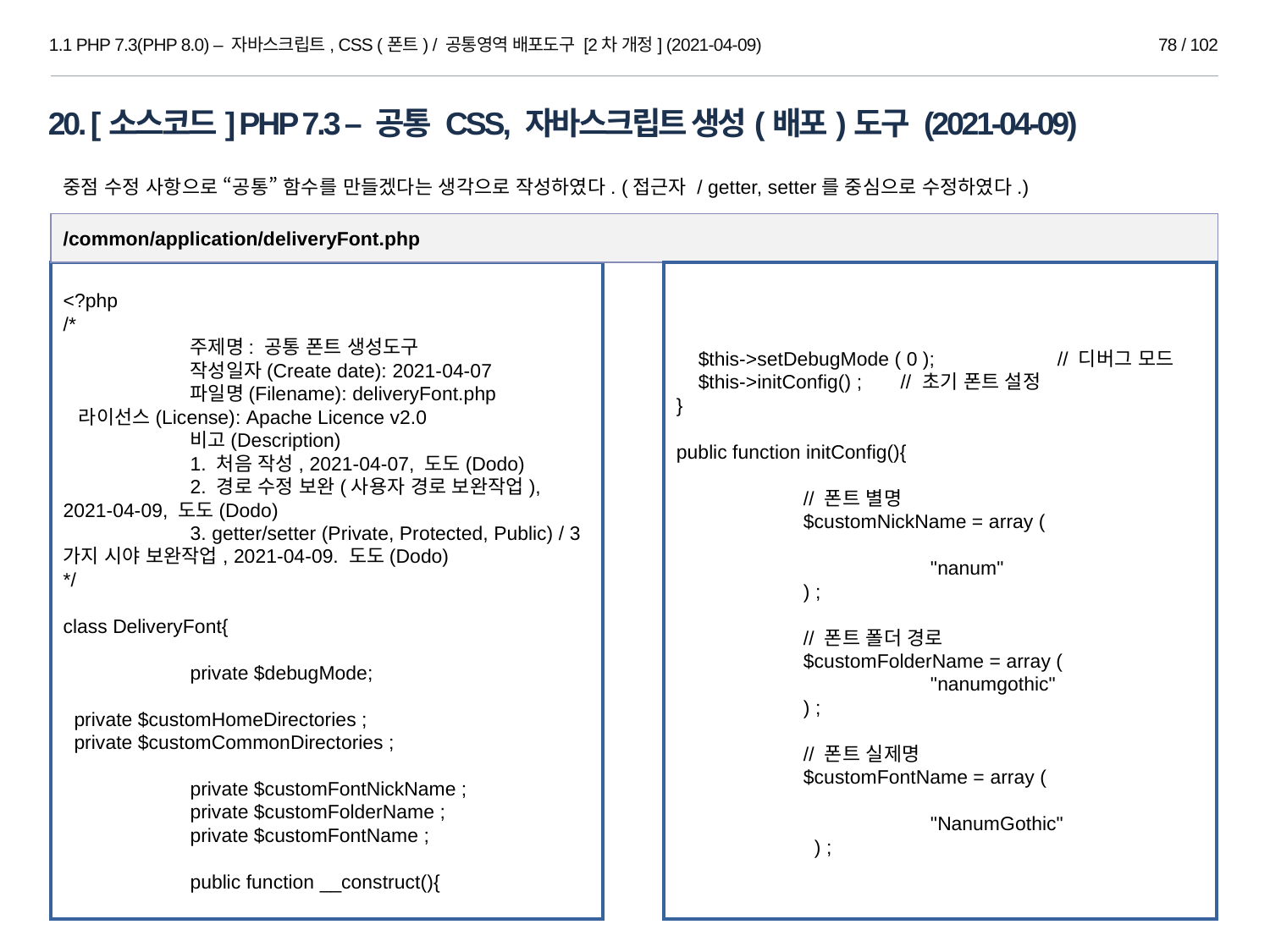

1.1 PHP 7.3(PHP 8.0) – 자바스크립트, CSS (폰트) / 공통영역 배포도구 [2차 개정] (2021-04-09)
78 / 102

20. [소스코드] PHP 7.3 – 공통 CSS, 자바스크립트 생성(배포)도구 (2021-04-09)
중점 수정 사항으로 “공통” 함수를 만들겠다는 생각으로 작성하였다. (접근자 / getter, setter를 중심으로 수정하였다.)
/common/application/deliveryFont.php

    $this->setDebugMode ( 0 );	// 디버그 모드
    $this->initConfig() ;       // 초기 폰트 설정
}

public function initConfig(){

	// 폰트 별명
	$customNickName = array (
						"nanum"
  	) ;

	// 폰트 폴더 경로
	$customFolderName = array (			"nanumgothic"
  	) ;

   	// 폰트 실제명
	$customFontName = array (
						"NanumGothic"
	  ) ;
<?php
/*
	주제명: 공통 폰트 생성도구
	작성일자(Create date): 2021-04-07
	파일명(Filename): deliveryFont.php
  라이선스(License): Apache Licence v2.0
	비고(Description)
	1. 처음 작성, 2021-04-07, 도도(Dodo)
	2. 경로 수정 보완(사용자 경로 보완작업), 2021-04-09, 도도(Dodo)
	3. getter/setter (Private, Protected, Public) / 3가지 시야 보완작업, 2021-04-09. 도도(Dodo)
*/

class DeliveryFont{

	private $debugMode;

  private $customHomeDirectories ;
  private $customCommonDirectories ;

	private $customFontNickName ;
	private $customFolderName ;
	private $customFontName ;

	public function __construct(){